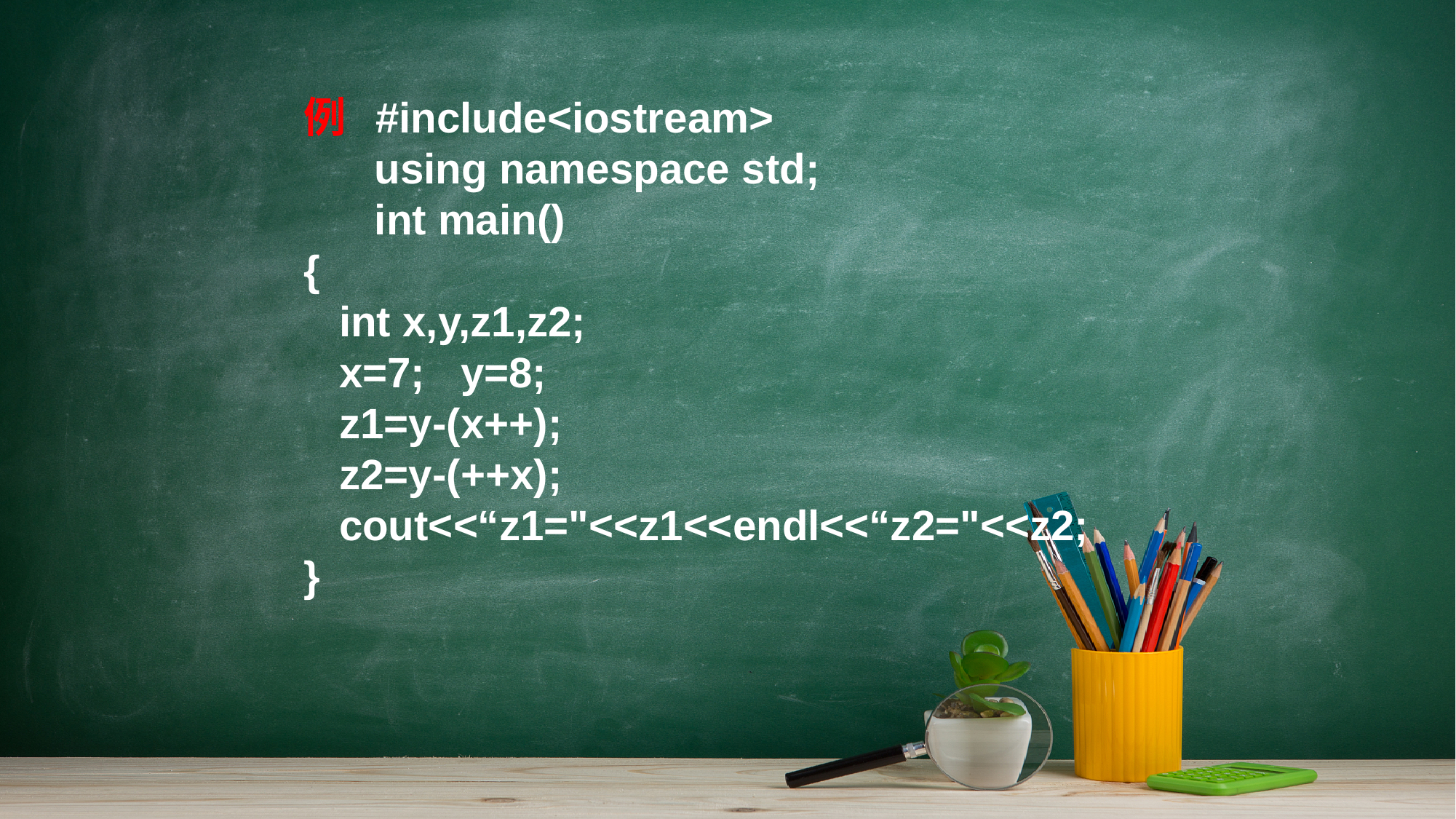

#
例  #include<iostream>
      using namespace std;
      int main()
{
   int x,y,z1,z2;
   x=7;   y=8;
   z1=y-(x++);
   z2=y-(++x);
   cout<<“z1="<<z1<<endl<<“z2="<<z2;
}